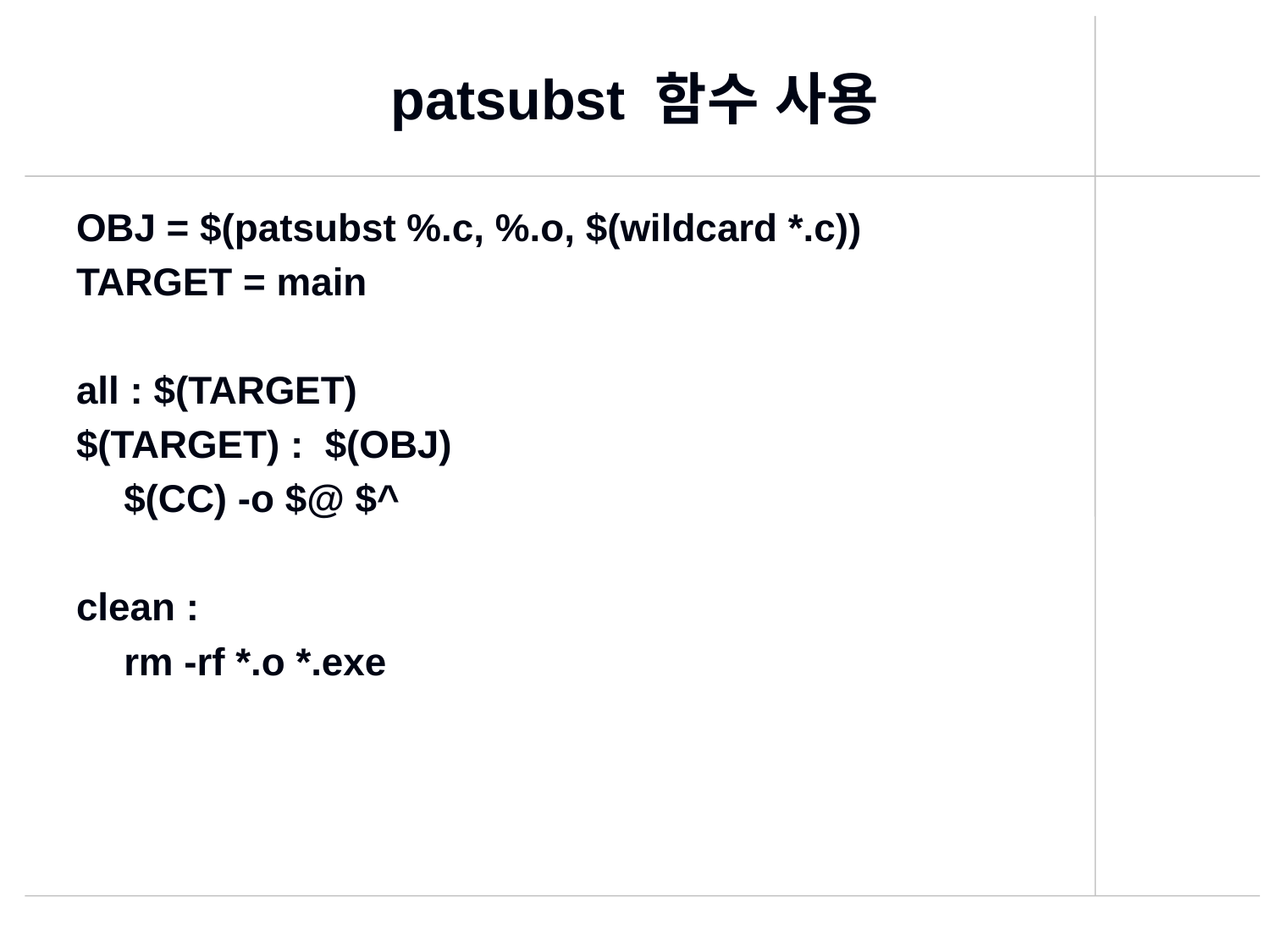

# patsubst 함수 사용
OBJ = $(patsubst %.c, %.o, $(wildcard *.c))
TARGET = main

all : $(TARGET)
$(TARGET) :  $(OBJ)
	$(CC) -o $@ $^

clean :
	rm -rf *.o *.exe
454